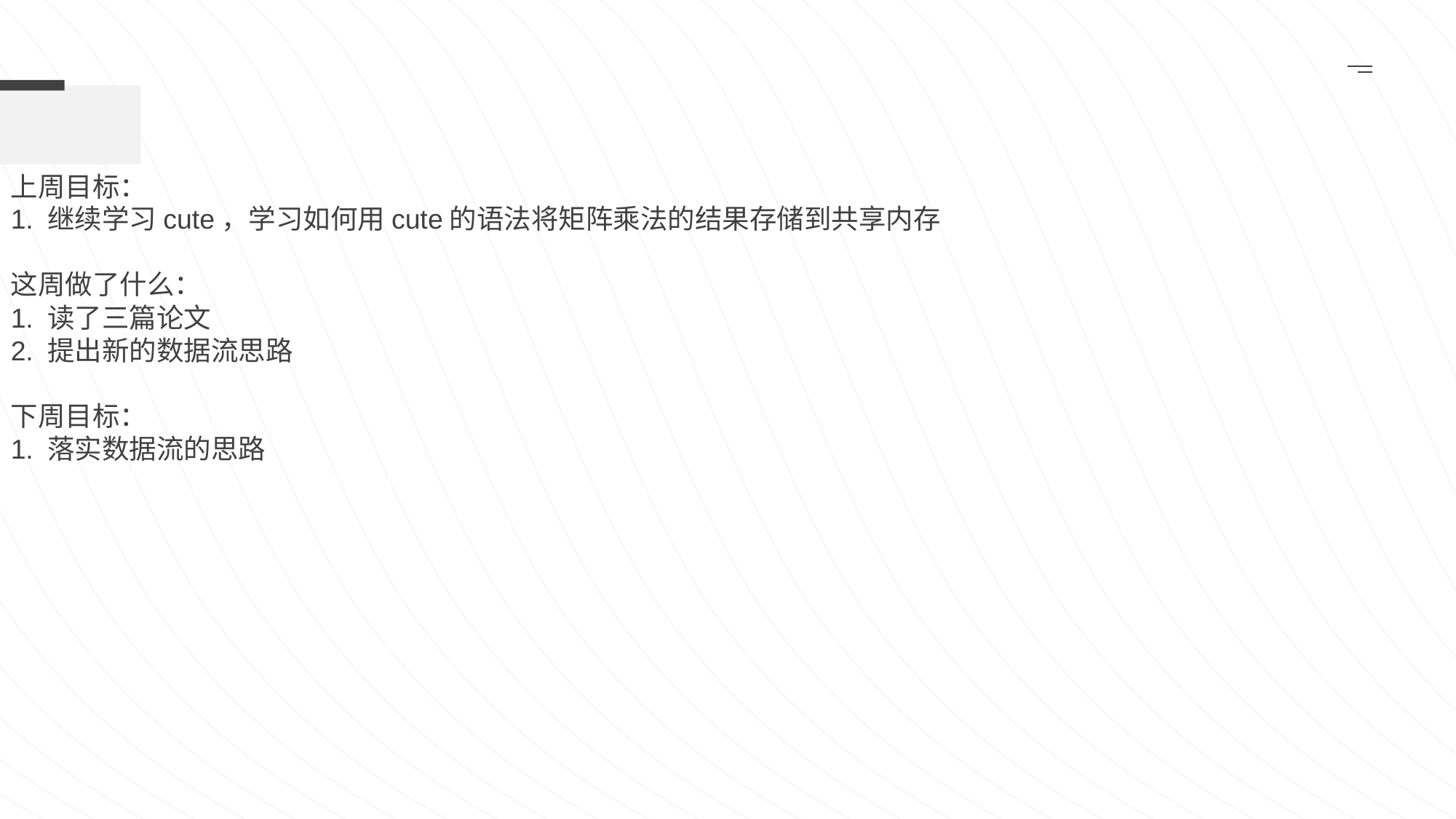

上周目标：
1. 继续学习cute，学习如何用cute的语法将矩阵乘法的结果存储到共享内存

这周做了什么：
1. 读了三篇论文
2. 提出新的数据流思路

下周目标：
1. 落实数据流的思路